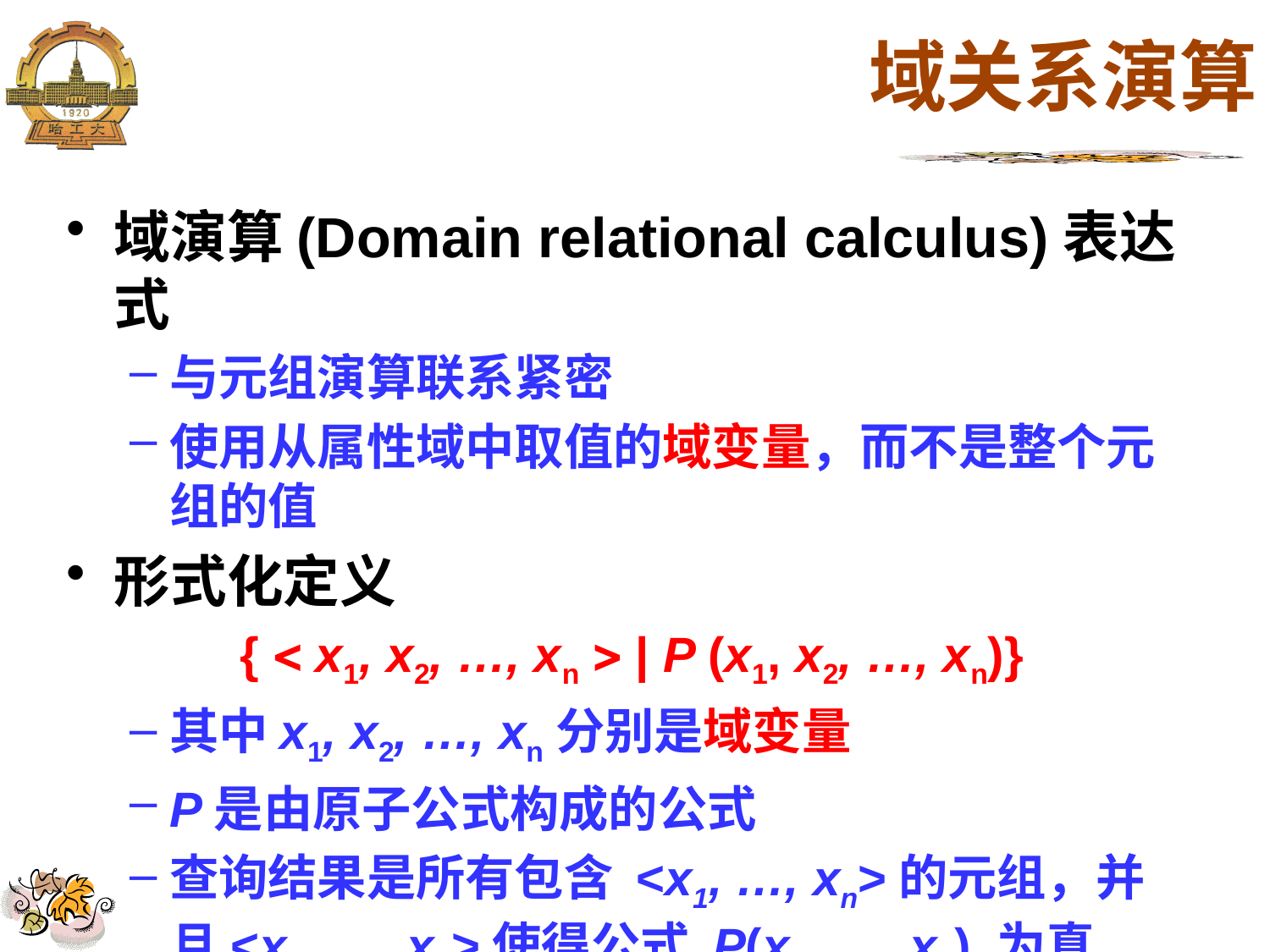

# 域关系演算
域演算(Domain relational calculus)表达式
与元组演算联系紧密
使用从属性域中取值的域变量，而不是整个元组的值
形式化定义
 { < x1, x2, …, xn > | P (x1, x2, …, xn)}
其中x1, x2, …, xn分别是域变量
P是由原子公式构成的公式
查询结果是所有包含 <x1, …, xn>的元组，并且<x1, …, xn>使得公式 P(x1, …, xn) 为真